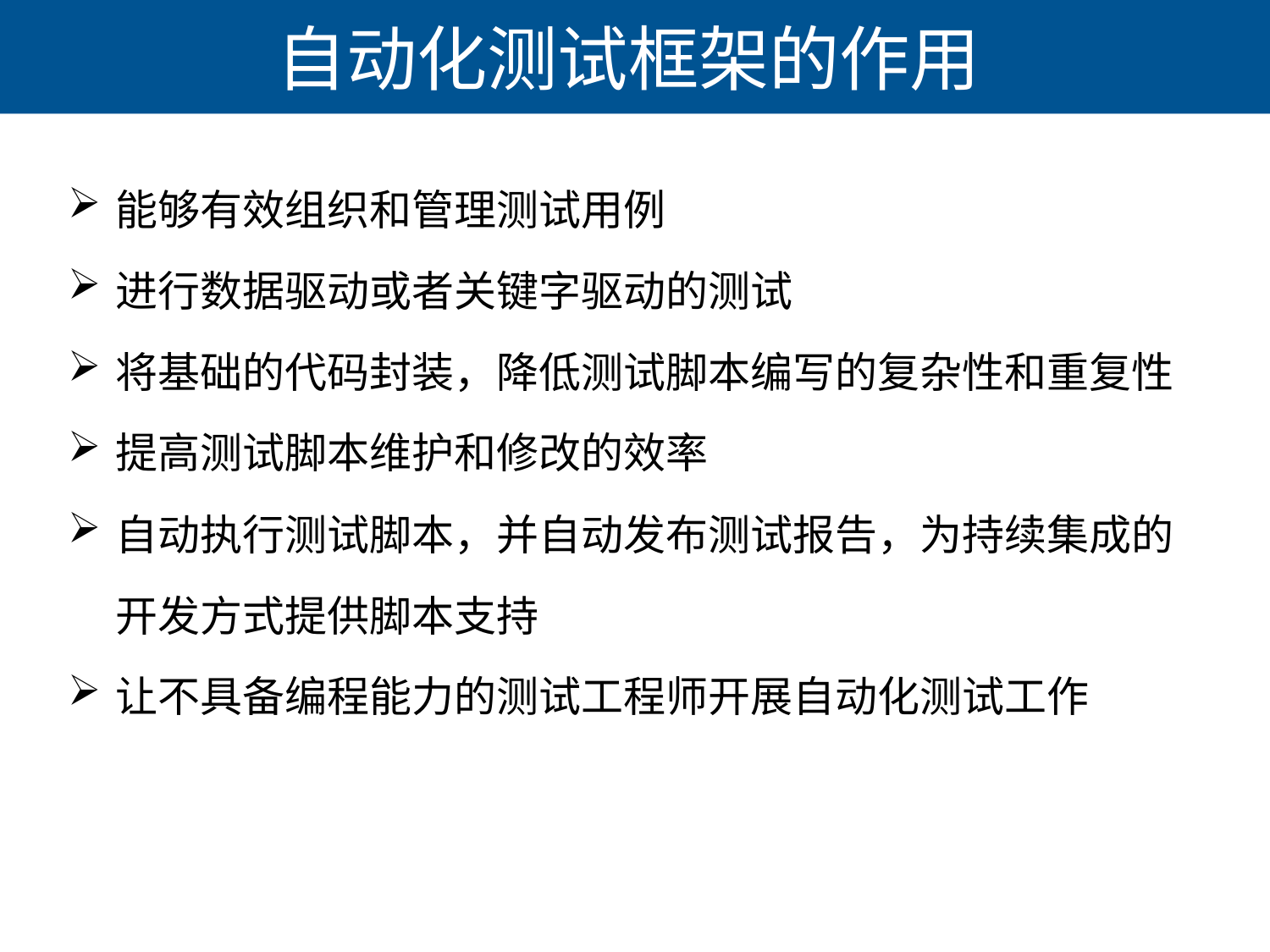

# 自动化测试框架的作用
能够有效组织和管理测试用例
进行数据驱动或者关键字驱动的测试
将基础的代码封装，降低测试脚本编写的复杂性和重复性
提高测试脚本维护和修改的效率
自动执行测试脚本，并自动发布测试报告，为持续集成的开发方式提供脚本支持
让不具备编程能力的测试工程师开展自动化测试工作